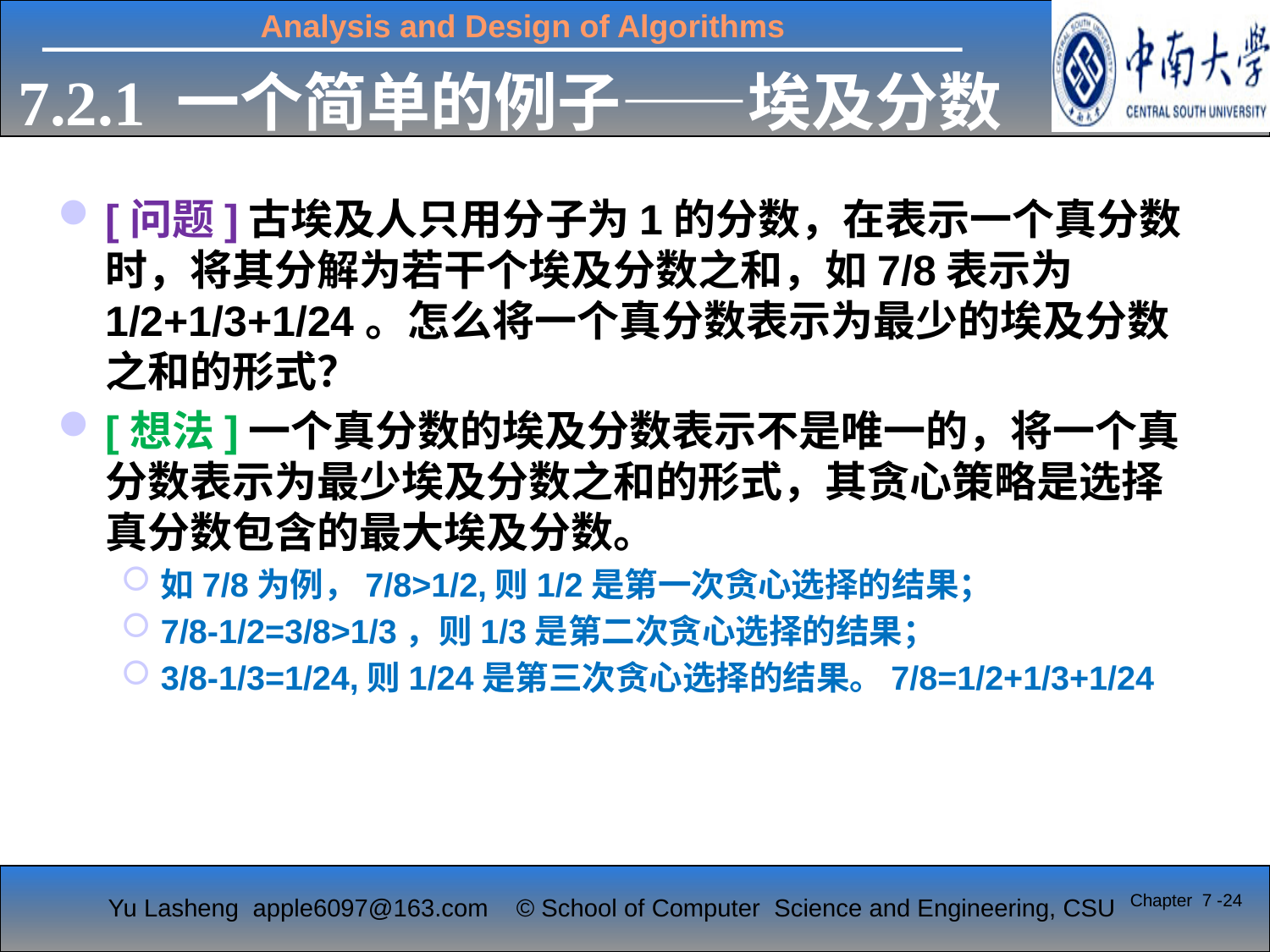

7.2.1 一个简单的例子——埃及分数
[问题]古埃及人只用分子为1的分数，在表示一个真分数时，将其分解为若干个埃及分数之和，如7/8表示为1/2+1/3+1/24。怎么将一个真分数表示为最少的埃及分数之和的形式？
[想法]一个真分数的埃及分数表示不是唯一的，将一个真分数表示为最少埃及分数之和的形式，其贪心策略是选择真分数包含的最大埃及分数。
如7/8为例，7/8>1/2,则1/2是第一次贪心选择的结果；
7/8-1/2=3/8>1/3，则1/3是第二次贪心选择的结果；
3/8-1/3=1/24,则1/24是第三次贪心选择的结果。7/8=1/2+1/3+1/24
Chapter  7 -24